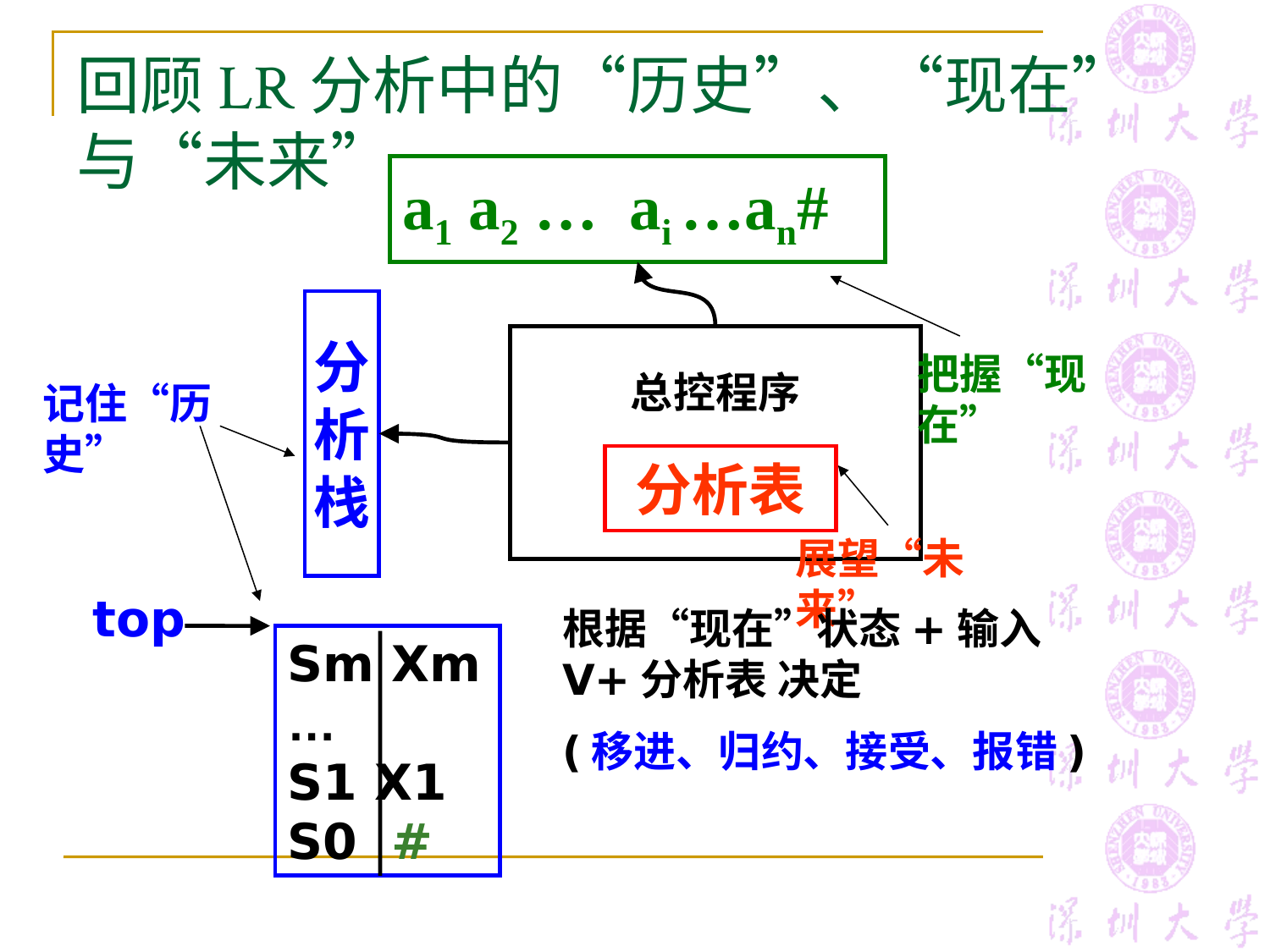

# 回顾LR分析中的“历史”、“现在”与“未来”
a1 a2 …  ai …an#

把握“现在”
分
析
栈
总控程序

记住“历史”

分析表

展望“未来”
top

Sm Xm
…
S1 X1
S0  #

根据“现在”状态+输入V+分析表 决定
(移进、归约、接受、报错)